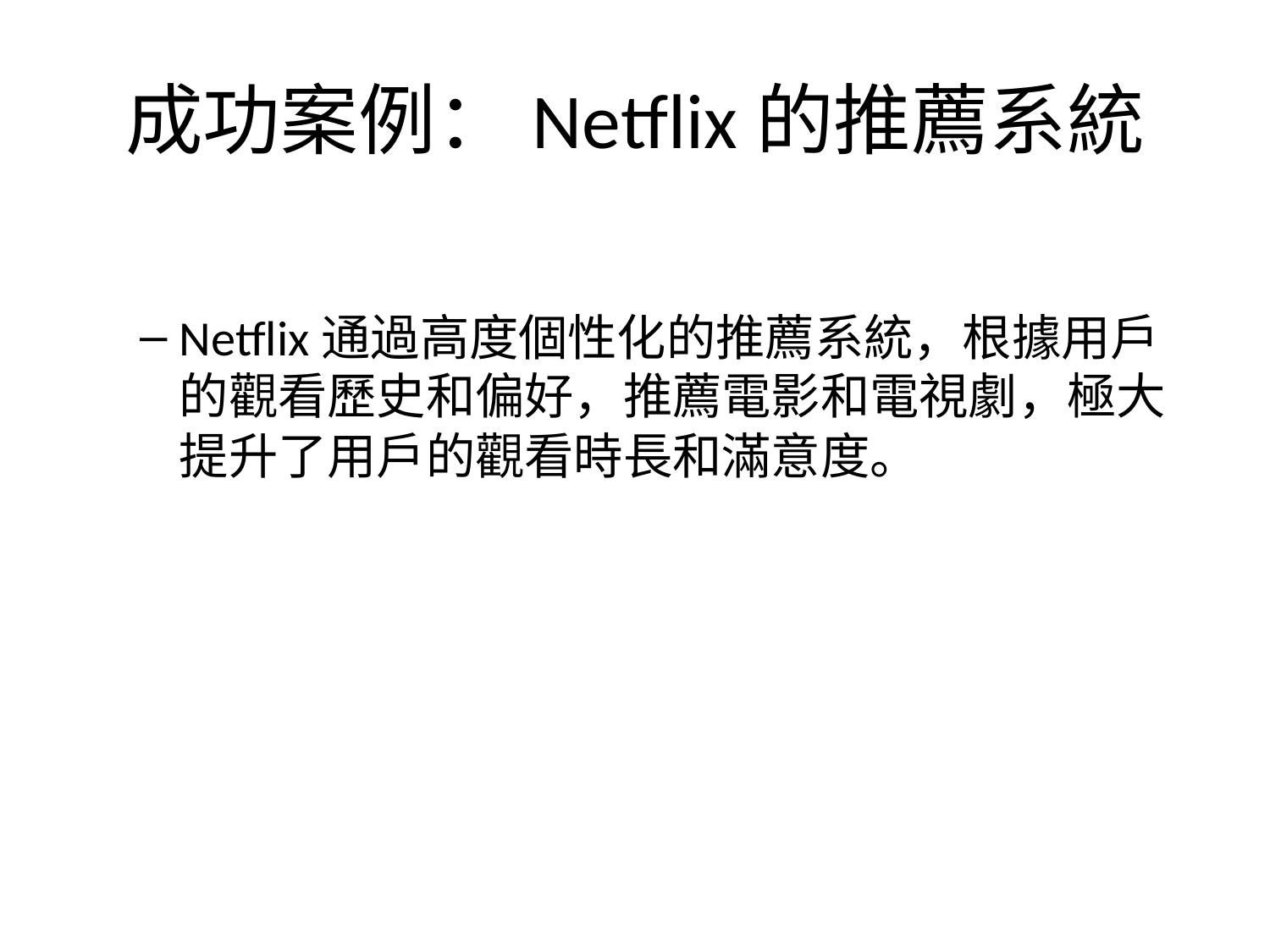

# 成功案例：Netflix的推薦系統

Netflix通過高度個性化的推薦系統，根據用戶的觀看歷史和偏好，推薦電影和電視劇，極大提升了用戶的觀看時長和滿意度。